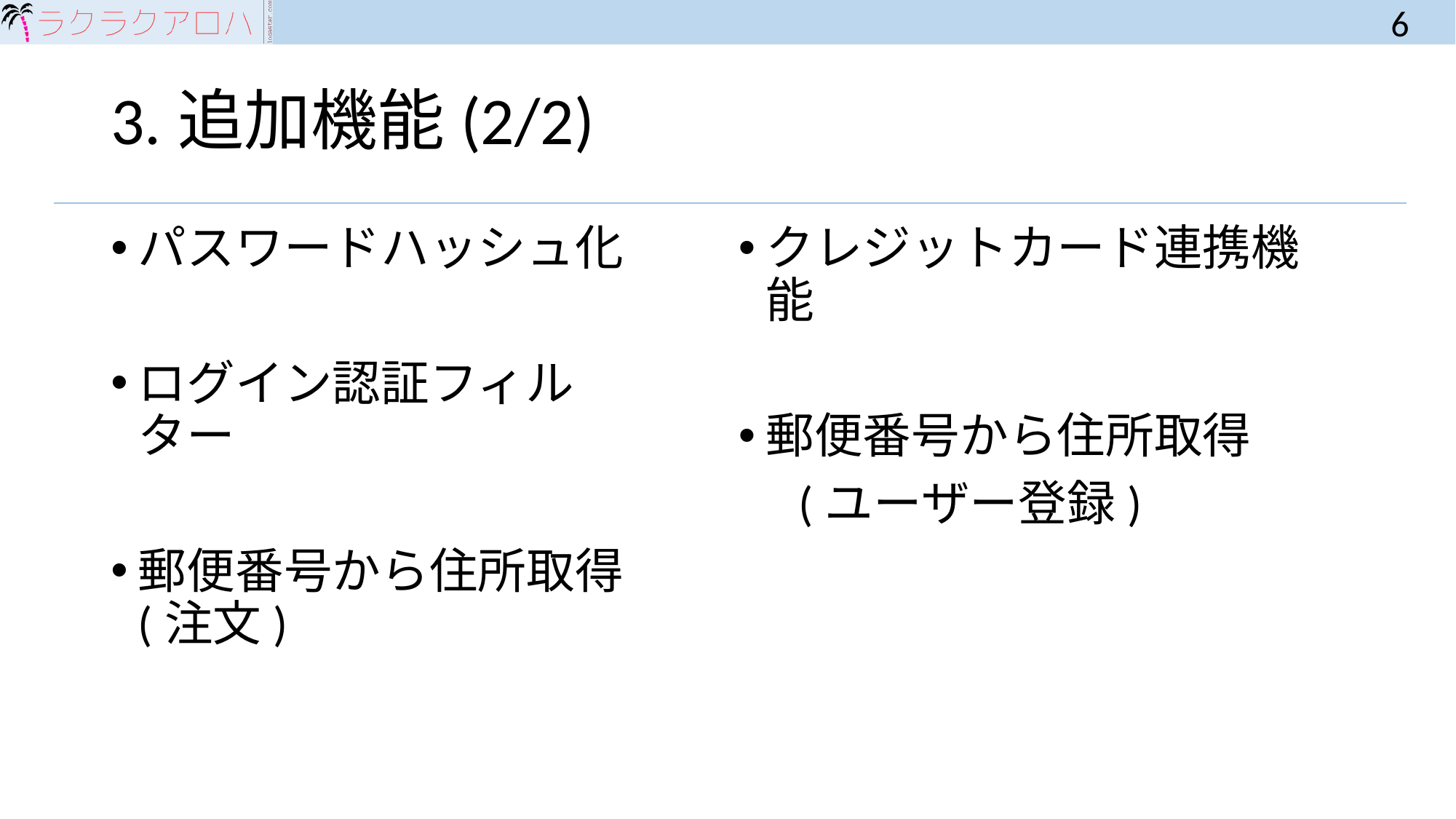

6
# 3.追加機能(2/2)
パスワードハッシュ化

ログイン認証フィルター

郵便番号から住所取得(注文)

クレジットカード連携機能

郵便番号から住所取得
　(ユーザー登録)